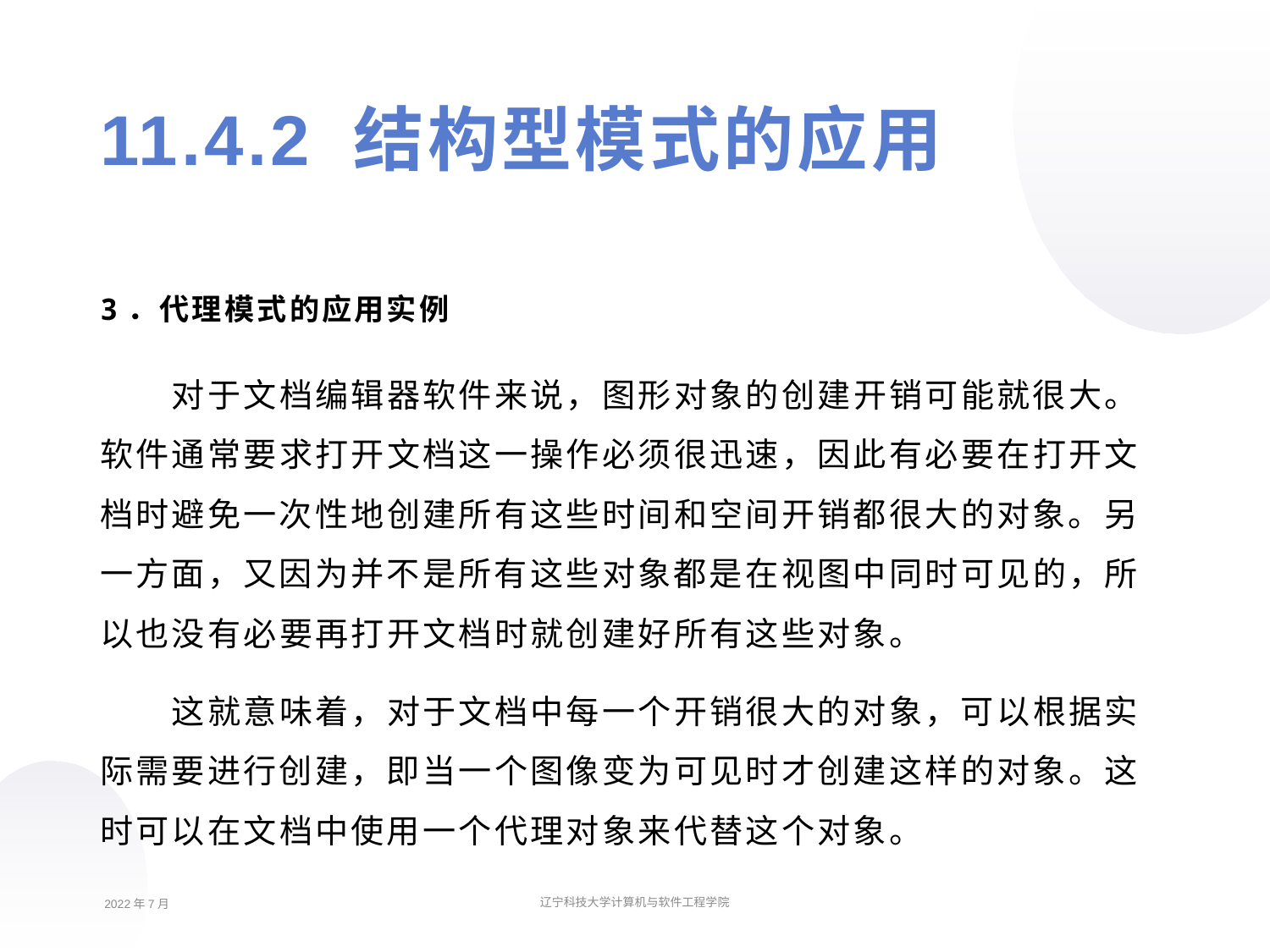

11.4.2 结构型模式的应用
3．代理模式的应用实例
对于文档编辑器软件来说，图形对象的创建开销可能就很大。软件通常要求打开文档这一操作必须很迅速，因此有必要在打开文档时避免一次性地创建所有这些时间和空间开销都很大的对象。另一方面，又因为并不是所有这些对象都是在视图中同时可见的，所以也没有必要再打开文档时就创建好所有这些对象。
这就意味着，对于文档中每一个开销很大的对象，可以根据实际需要进行创建，即当一个图像变为可见时才创建这样的对象。这时可以在文档中使用一个代理对象来代替这个对象。

2022年7月
辽宁科技大学计算机与软件工程学院
94